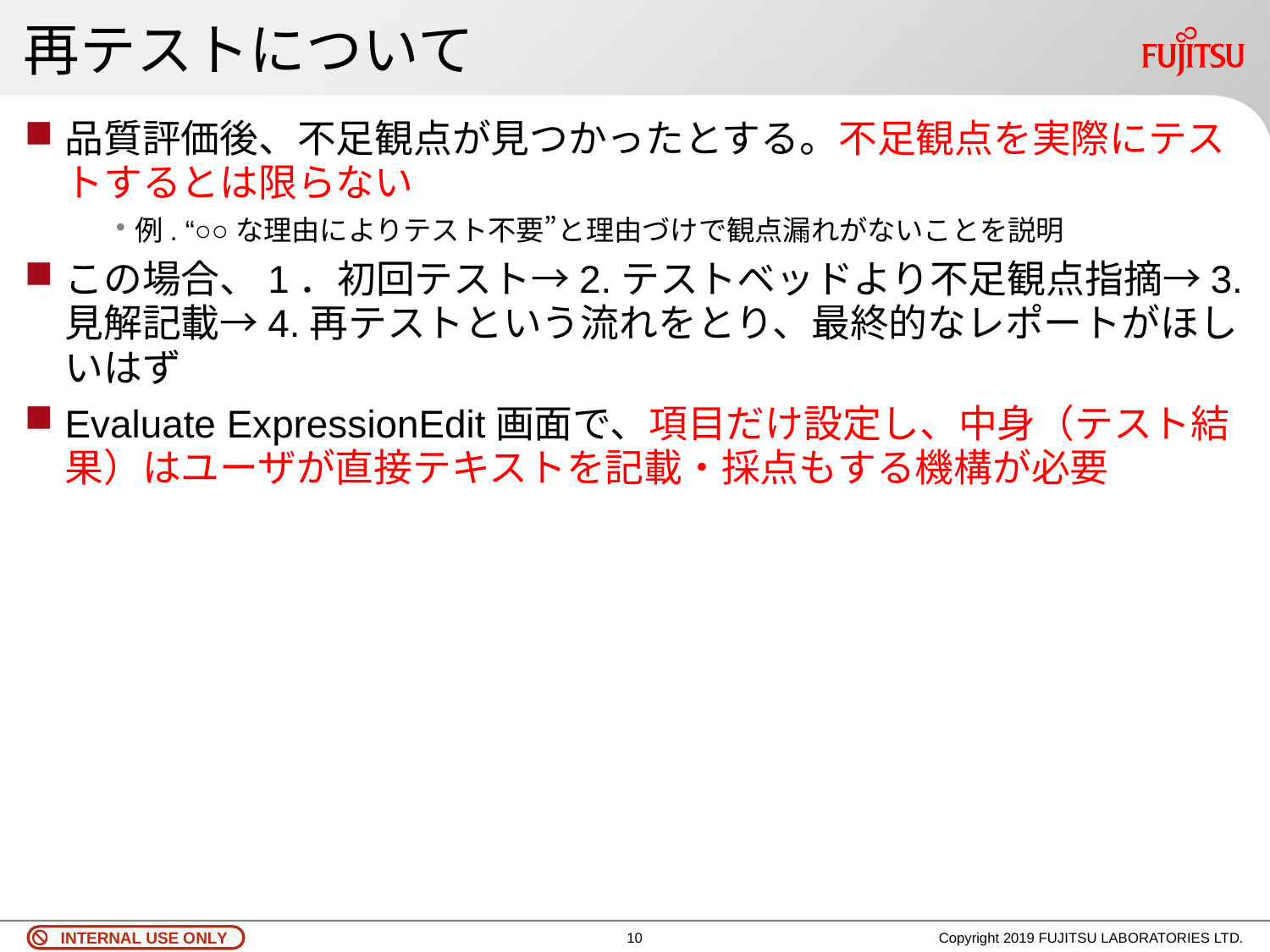

# 再テストについて
品質評価後、不足観点が見つかったとする。不足観点を実際にテストするとは限らない
例. “○○な理由によりテスト不要”と理由づけで観点漏れがないことを説明
この場合、1．初回テスト→2.テストベッドより不足観点指摘→3.見解記載→4.再テストという流れをとり、最終的なレポートがほしいはず
Evaluate ExpressionEdit画面で、項目だけ設定し、中身（テスト結果）はユーザが直接テキストを記載・採点もする機構が必要
10
Copyright 2019 FUJITSU LABORATORIES LTD.